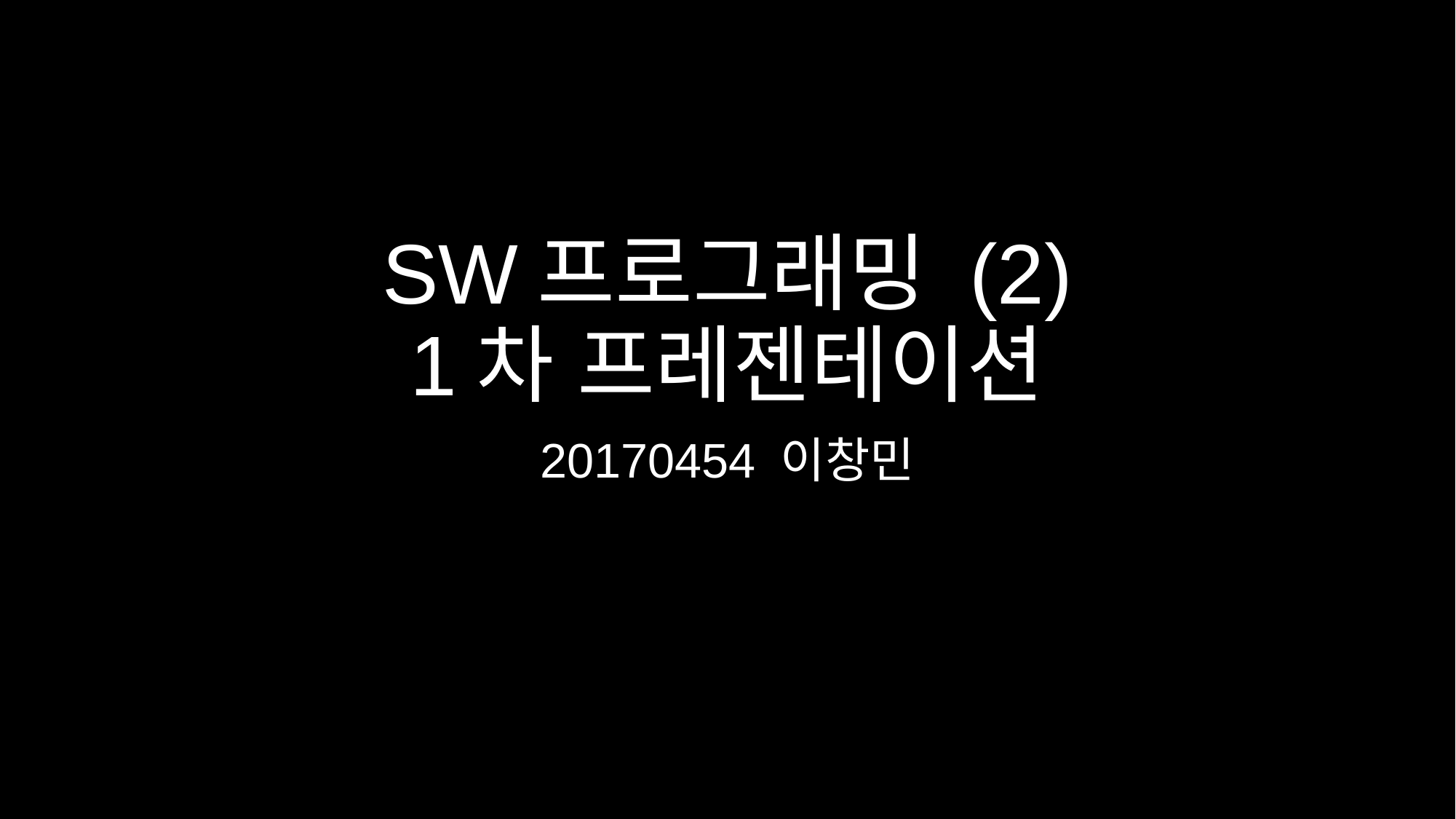

# SW프로그래밍 (2) 1차 프레젠테이션
20170454 이창민